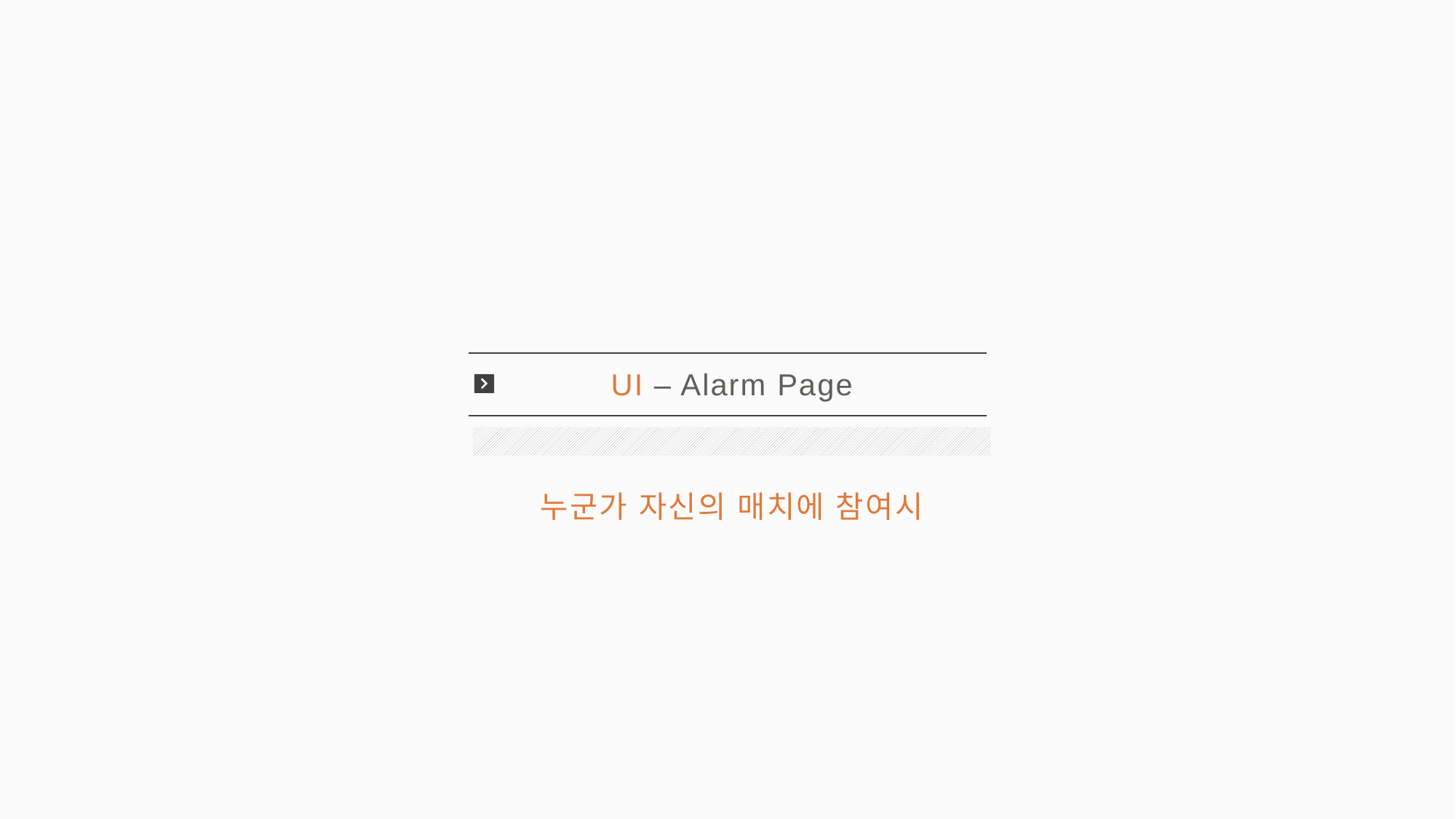

UI – Alarm Page

누군가 자신의 매치에 참여시